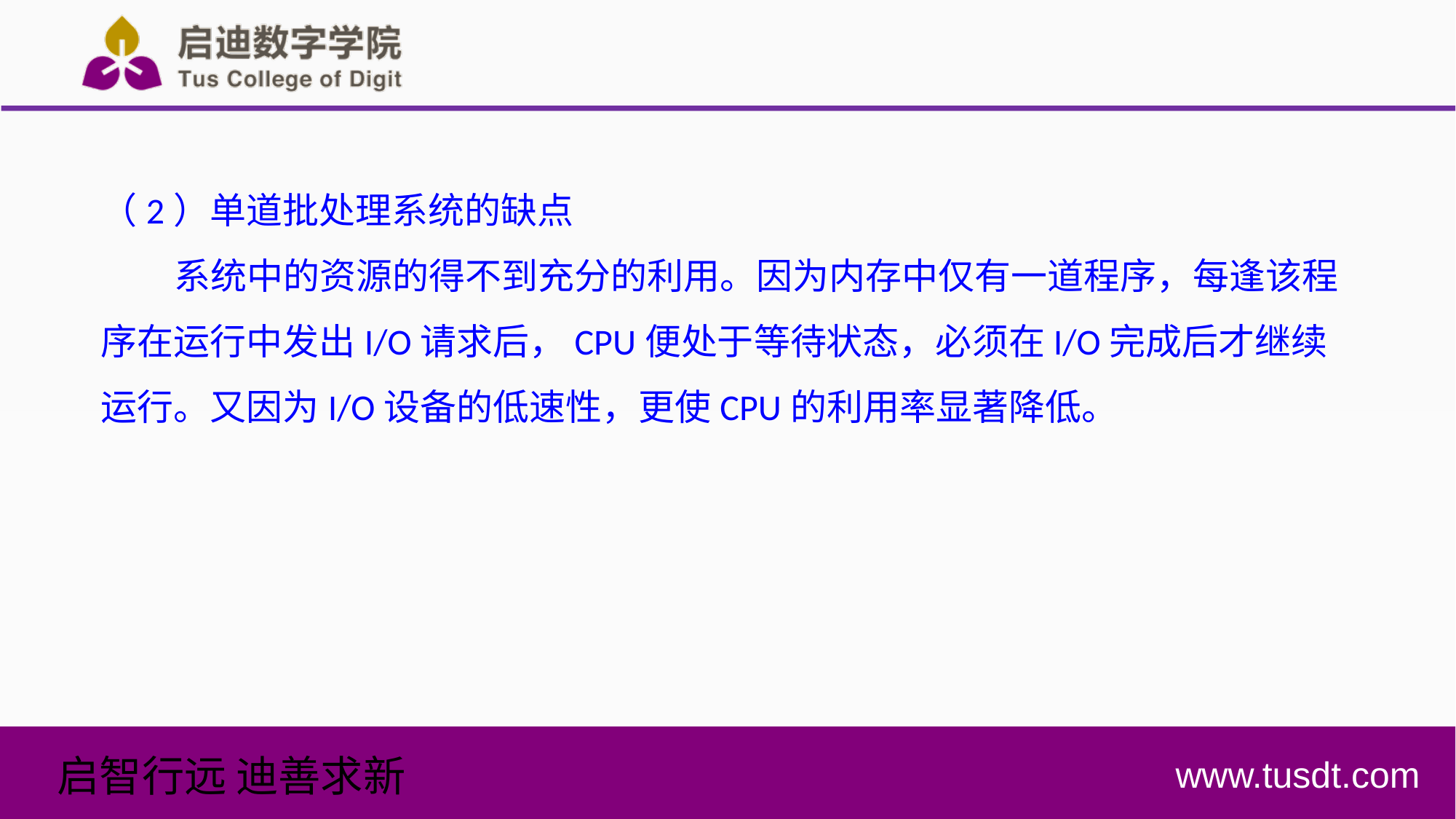

（2）单道批处理系统的缺点
系统中的资源的得不到充分的利用。因为内存中仅有一道程序，每逢该程序在运行中发出I/O请求后，CPU便处于等待状态，必须在I/O完成后才继续运行。又因为I/O设备的低速性，更使CPU的利用率显著降低。